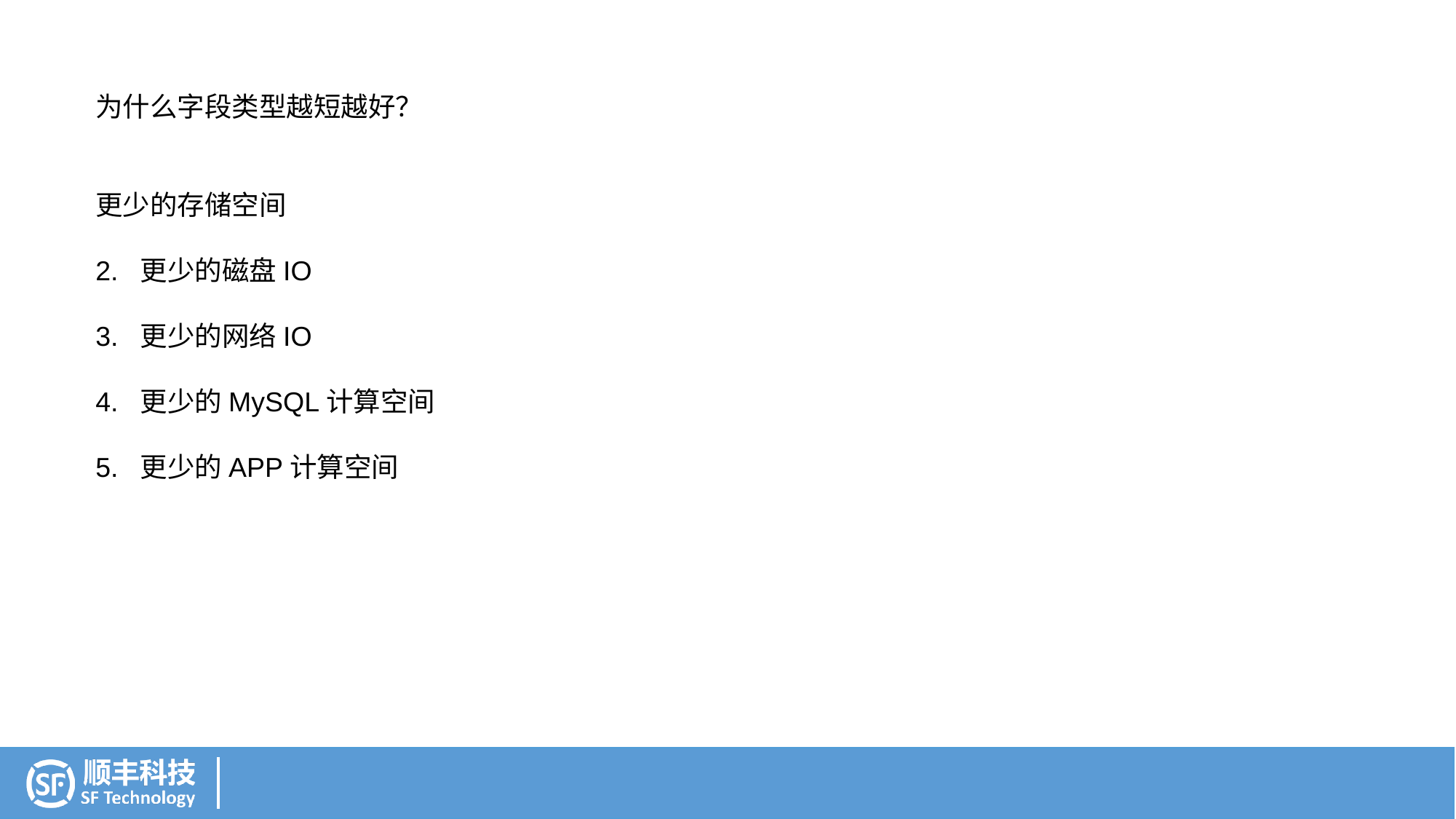

为什么字段类型越短越好？

更少的存储空间

2.  更少的磁盘IO

3.  更少的网络IO

4.  更少的MySQL计算空间

5.  更少的APP计算空间